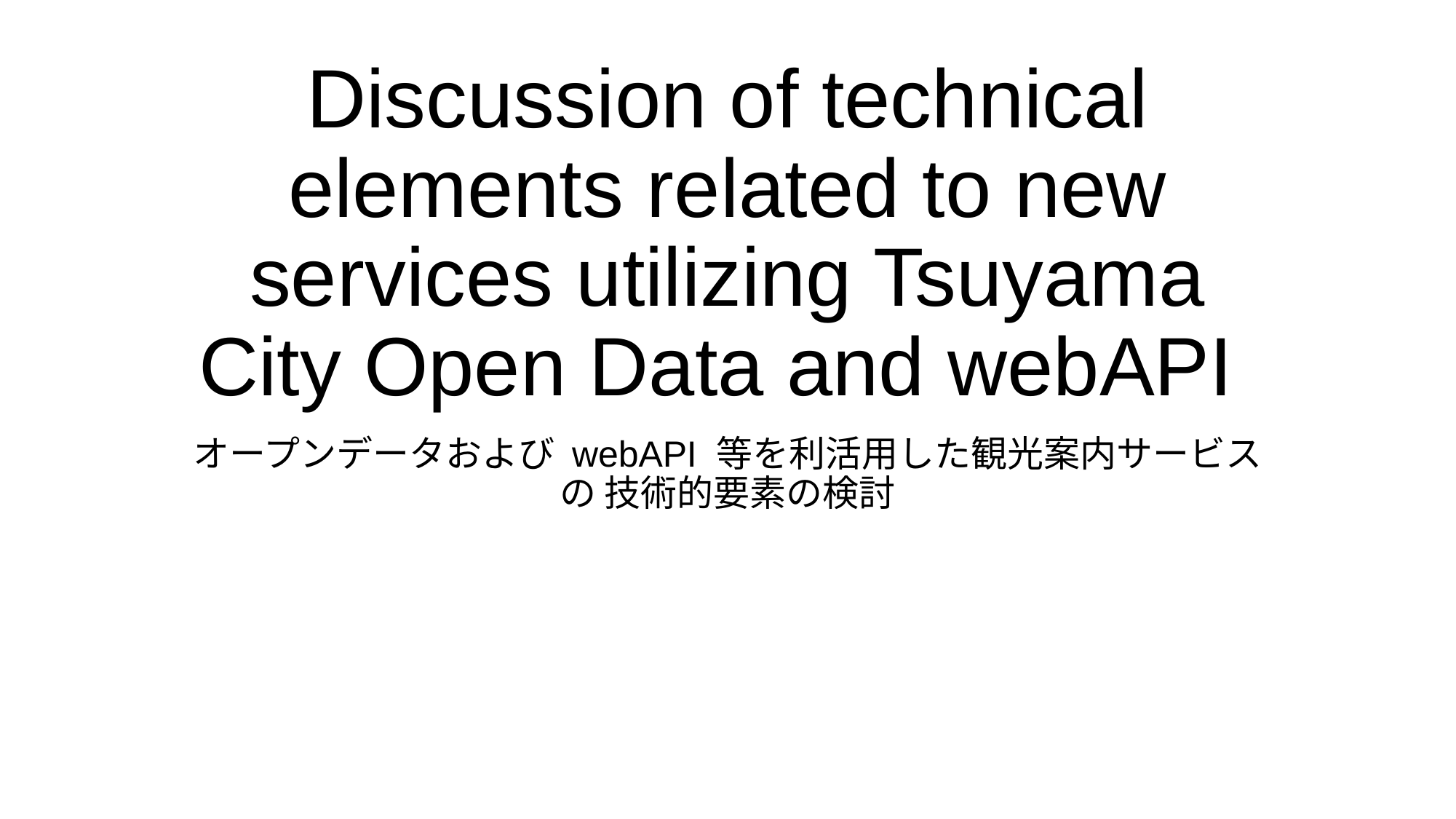

# Discussion of technical elements related to new services utilizing Tsuyama City Open Data and webAPI
オープンデータおよび webAPI 等を利活用した観光案内サービスの 技術的要素の検討